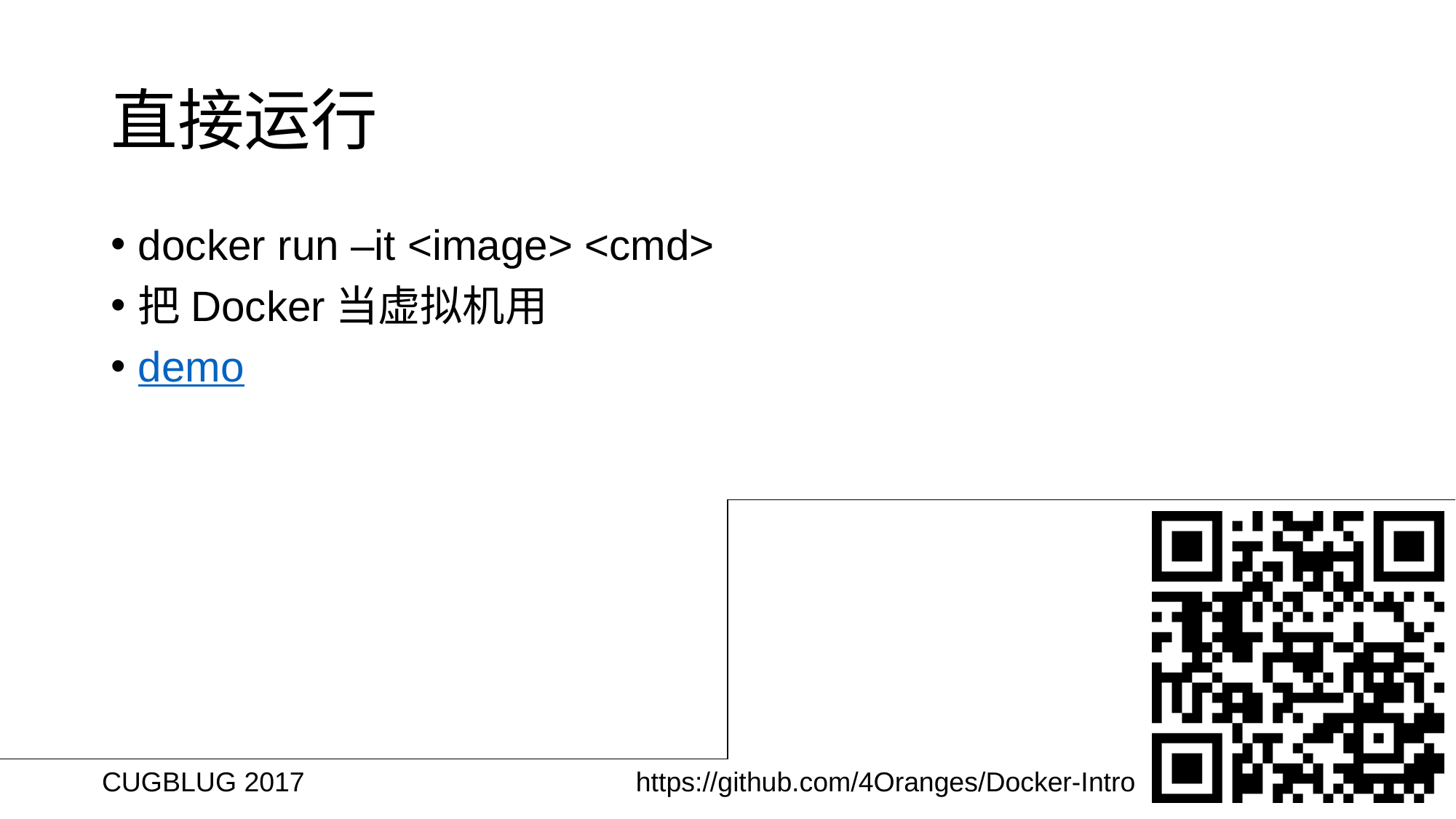

# 直接运行
docker run –it <image> <cmd>
把Docker当虚拟机用
demo